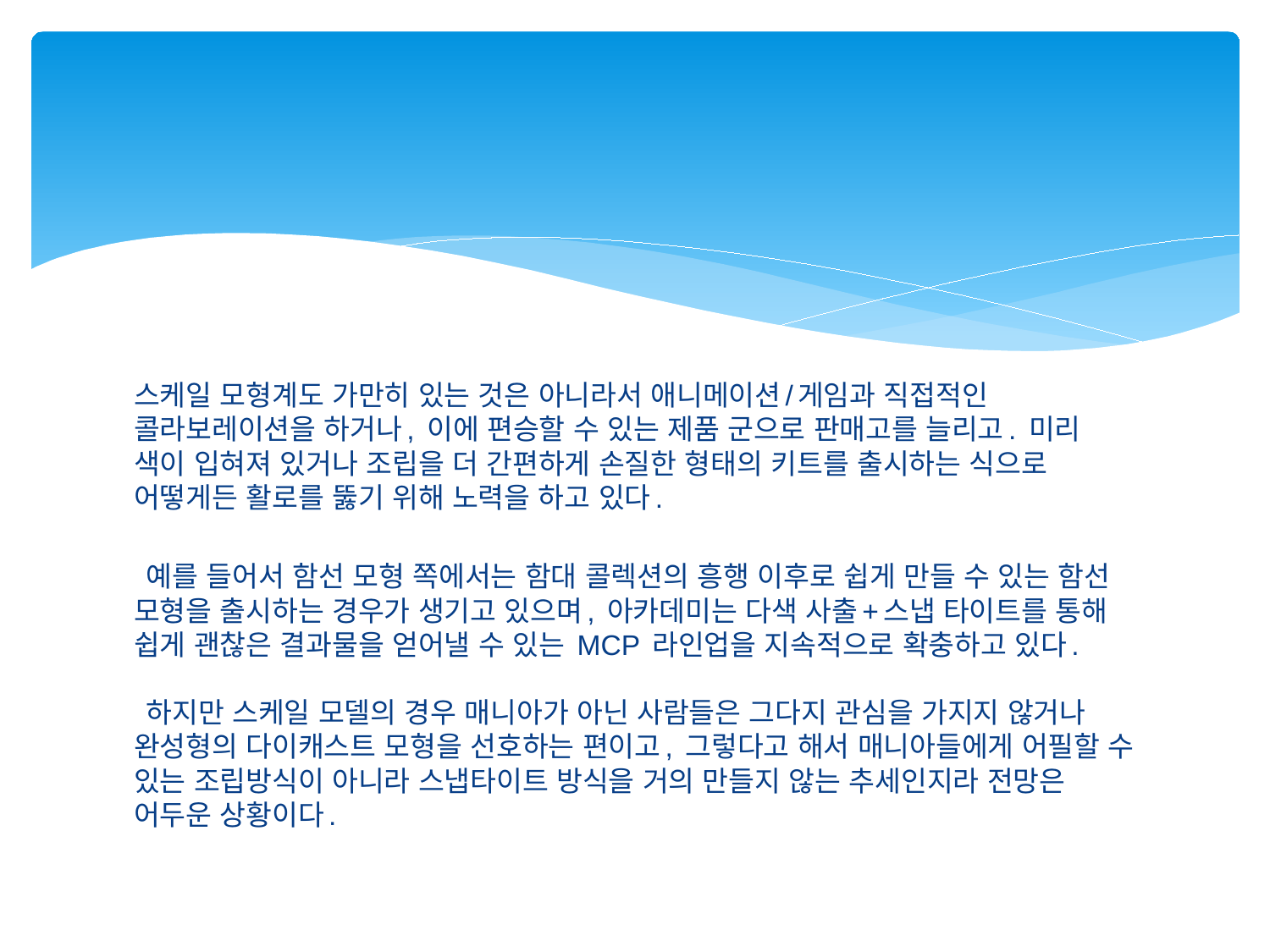

#
스케일 모형계도 가만히 있는 것은 아니라서 애니메이션/게임과 직접적인 콜라보레이션을 하거나, 이에 편승할 수 있는 제품 군으로 판매고를 늘리고. 미리 색이 입혀져 있거나 조립을 더 간편하게 손질한 형태의 키트를 출시하는 식으로 어떻게든 활로를 뚫기 위해 노력을 하고 있다.

 예를 들어서 함선 모형 쪽에서는 함대 콜렉션의 흥행 이후로 쉽게 만들 수 있는 함선 모형을 출시하는 경우가 생기고 있으며, 아카데미는 다색 사출+스냅 타이트를 통해 쉽게 괜찮은 결과물을 얻어낼 수 있는 MCP 라인업을 지속적으로 확충하고 있다.
 하지만 스케일 모델의 경우 매니아가 아닌 사람들은 그다지 관심을 가지지 않거나 완성형의 다이캐스트 모형을 선호하는 편이고, 그렇다고 해서 매니아들에게 어필할 수 있는 조립방식이 아니라 스냅타이트 방식을 거의 만들지 않는 추세인지라 전망은 어두운 상황이다.